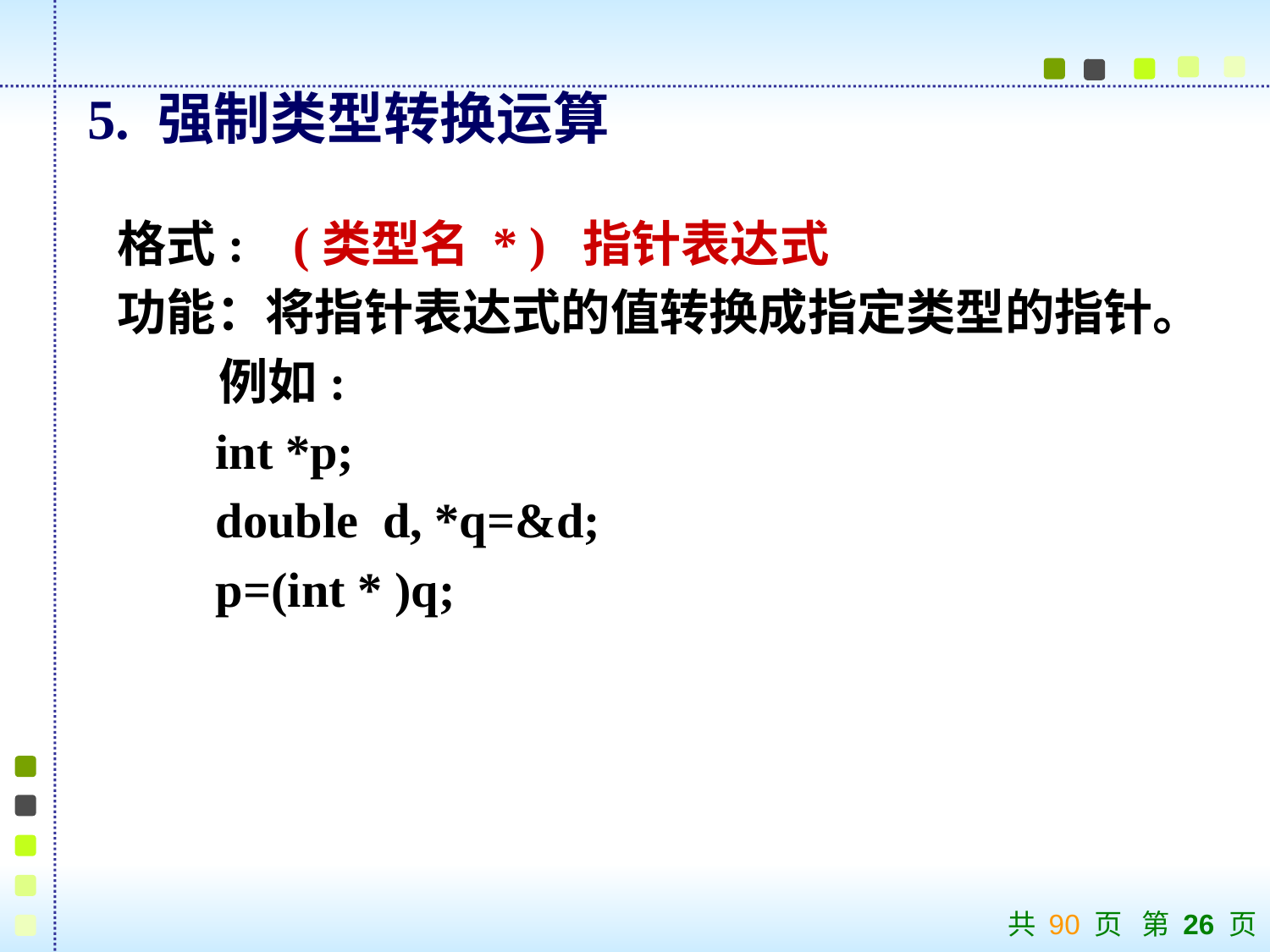

5. 强制类型转换运算
格式:    (类型名 * )  指针表达式
功能：将指针表达式的值转换成指定类型的指针。
        例如:
        int *p;
        double  d, *q=&d;
        p=(int * )q;

共 90 页   第 26 页